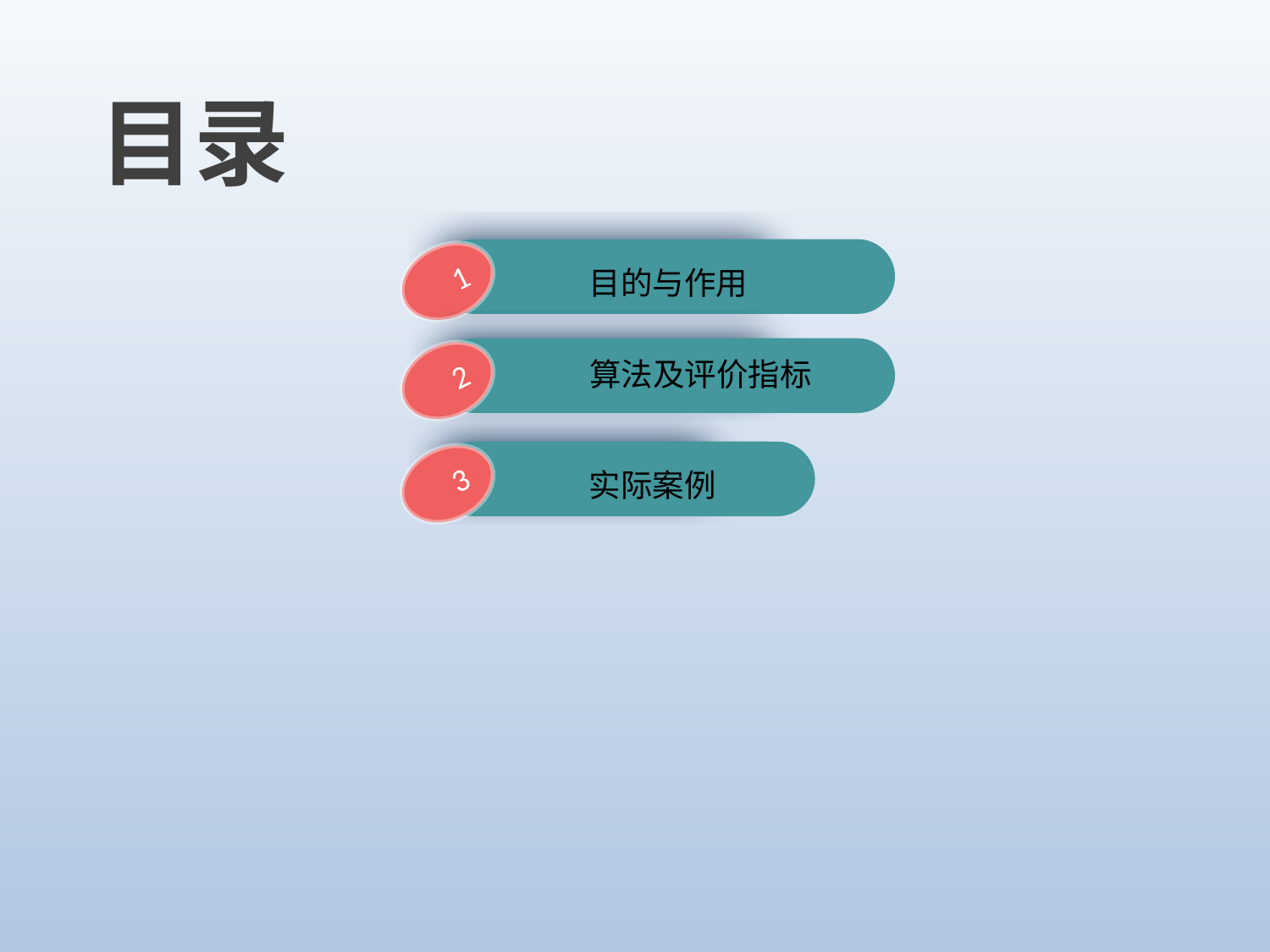

目录

1
目的与作用
点击添加文本

2
算法及评价指标
点击添加文本

3
实际案例
点击添加文本
点击添加文本